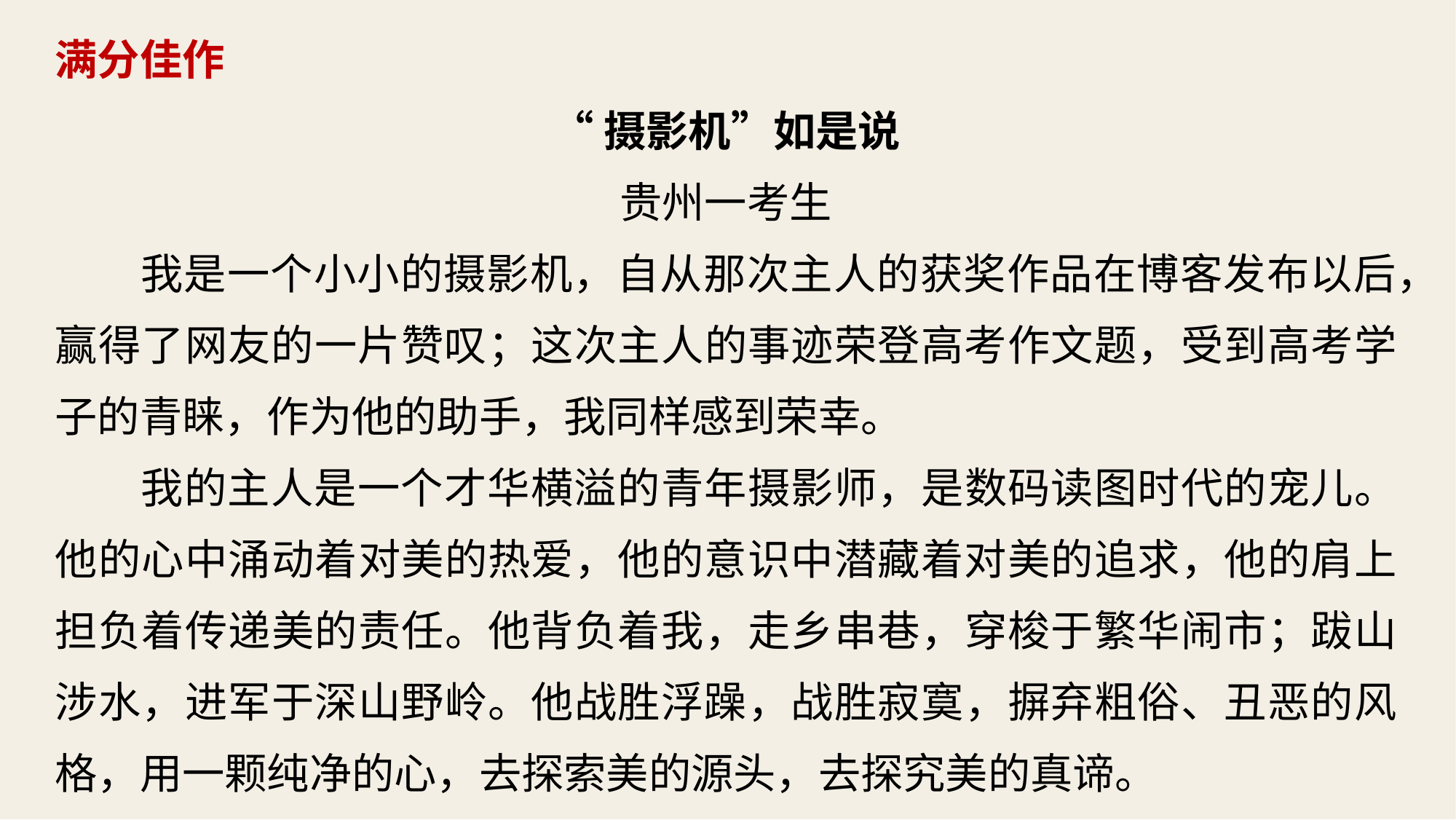

满分佳作
“摄影机”如是说
贵州一考生
我是一个小小的摄影机，自从那次主人的获奖作品在博客发布以后，赢得了网友的一片赞叹；这次主人的事迹荣登高考作文题，受到高考学子的青睐，作为他的助手，我同样感到荣幸。
我的主人是一个才华横溢的青年摄影师，是数码读图时代的宠儿。他的心中涌动着对美的热爱，他的意识中潜藏着对美的追求，他的肩上担负着传递美的责任。他背负着我，走乡串巷，穿梭于繁华闹市；跋山涉水，进军于深山野岭。他战胜浮躁，战胜寂寞，摒弃粗俗、丑恶的风格，用一颗纯净的心，去探索美的源头，去探究美的真谛。